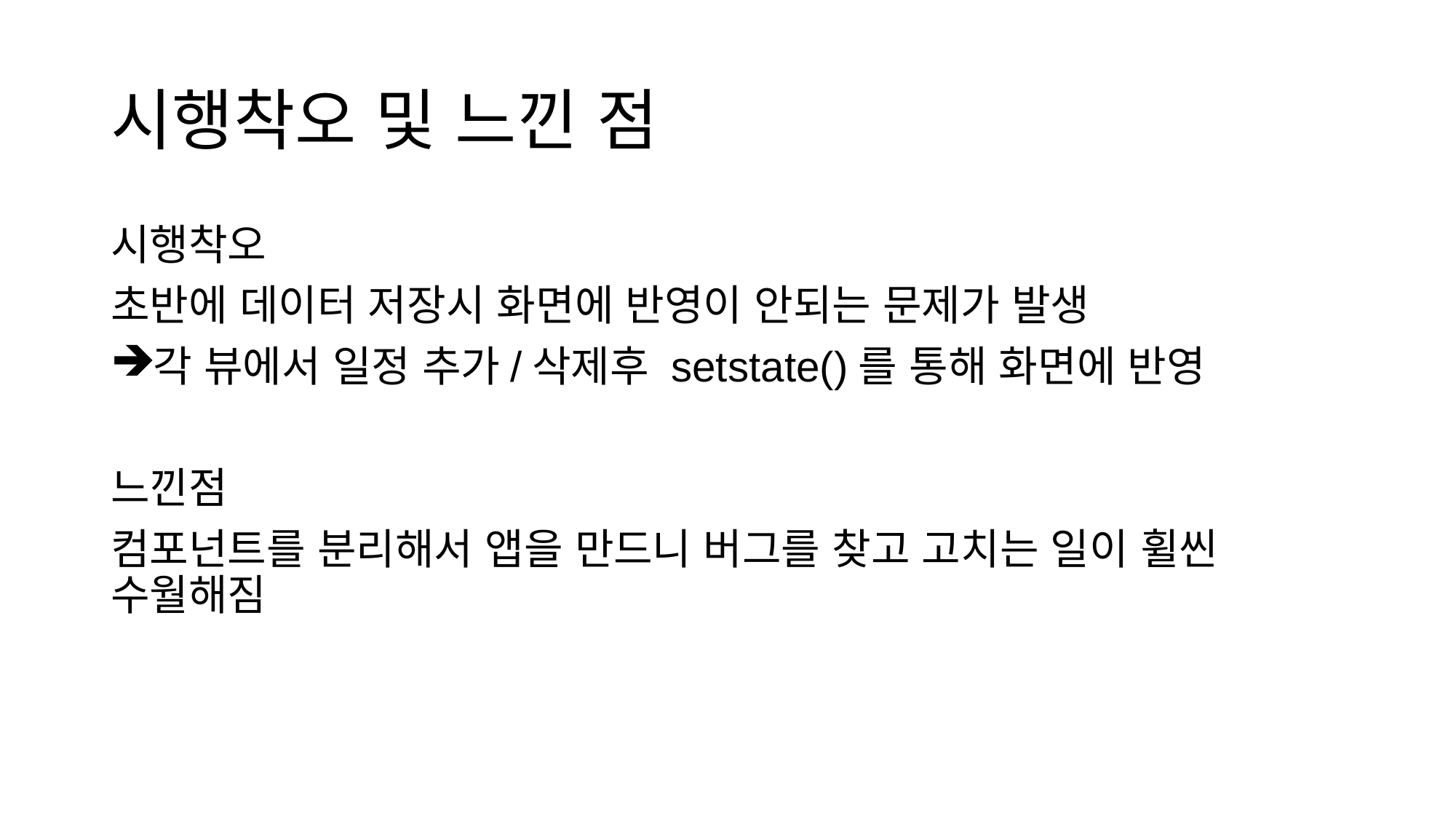

# 시행착오 및 느낀 점
시행착오
초반에 데이터 저장시 화면에 반영이 안되는 문제가 발생
각 뷰에서 일정 추가/삭제후 setstate()를 통해 화면에 반영

느낀점
컴포넌트를 분리해서 앱을 만드니 버그를 찾고 고치는 일이 휠씬 수월해짐